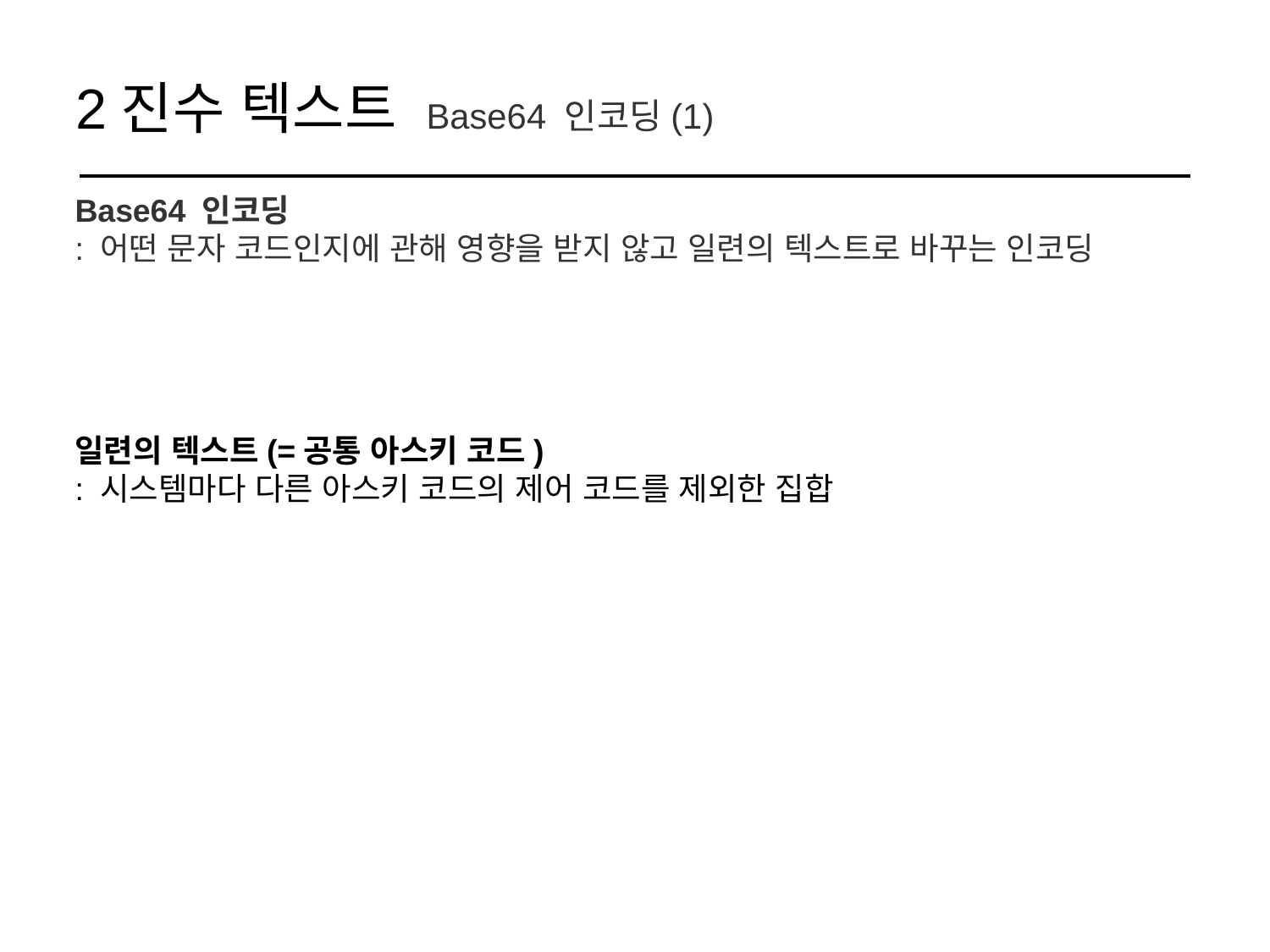

2진수 텍스트 Base64 인코딩(1)
Base64 인코딩
: 어떤 문자 코드인지에 관해 영향을 받지 않고 일련의 텍스트로 바꾸는 인코딩
일련의 텍스트(=공통 아스키 코드)
: 시스템마다 다른 아스키 코드의 제어 코드를 제외한 집합